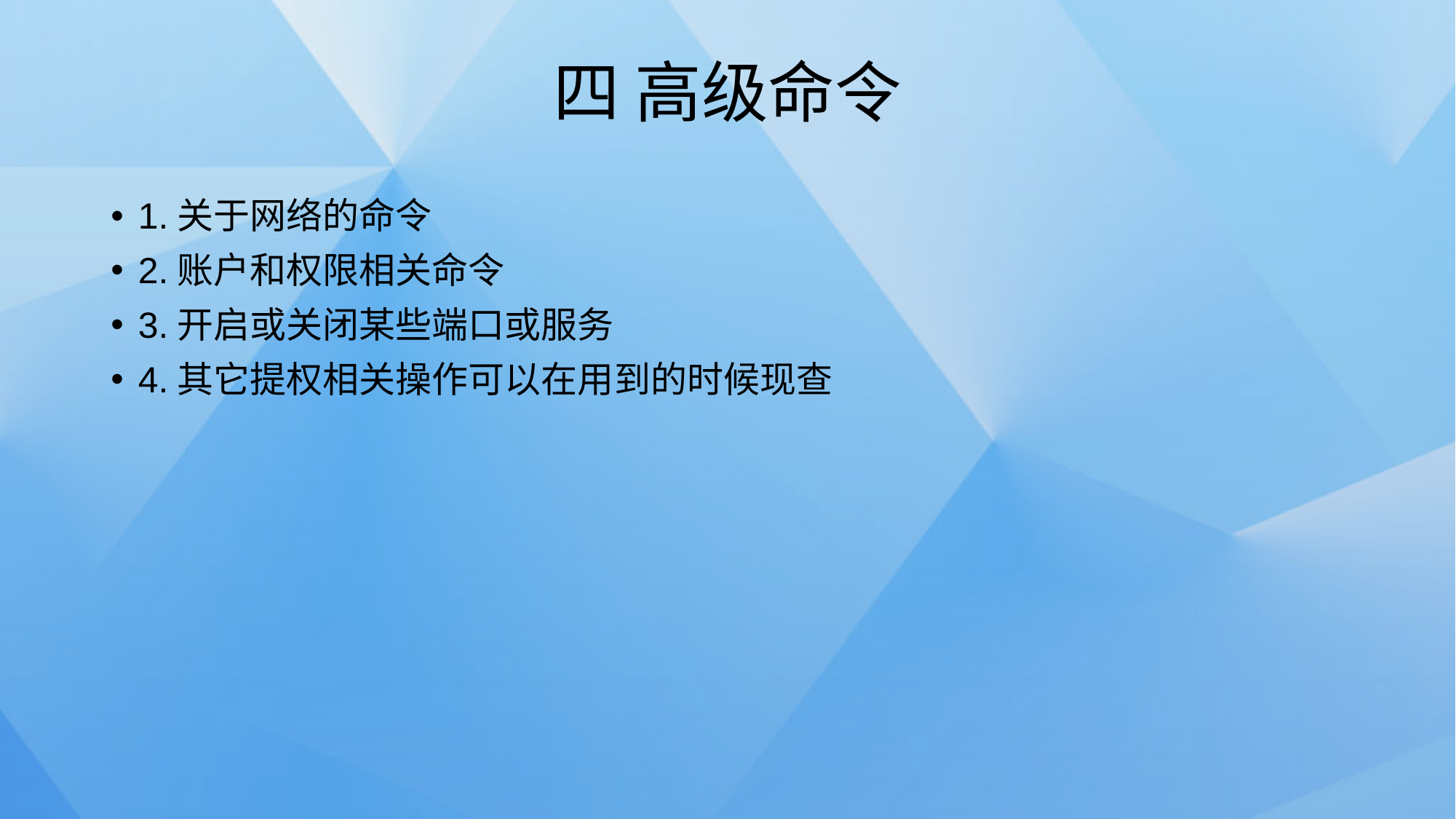

# 四 高级命令
1.关于网络的命令
2.账户和权限相关命令
3.开启或关闭某些端口或服务
4.其它提权相关操作可以在用到的时候现查